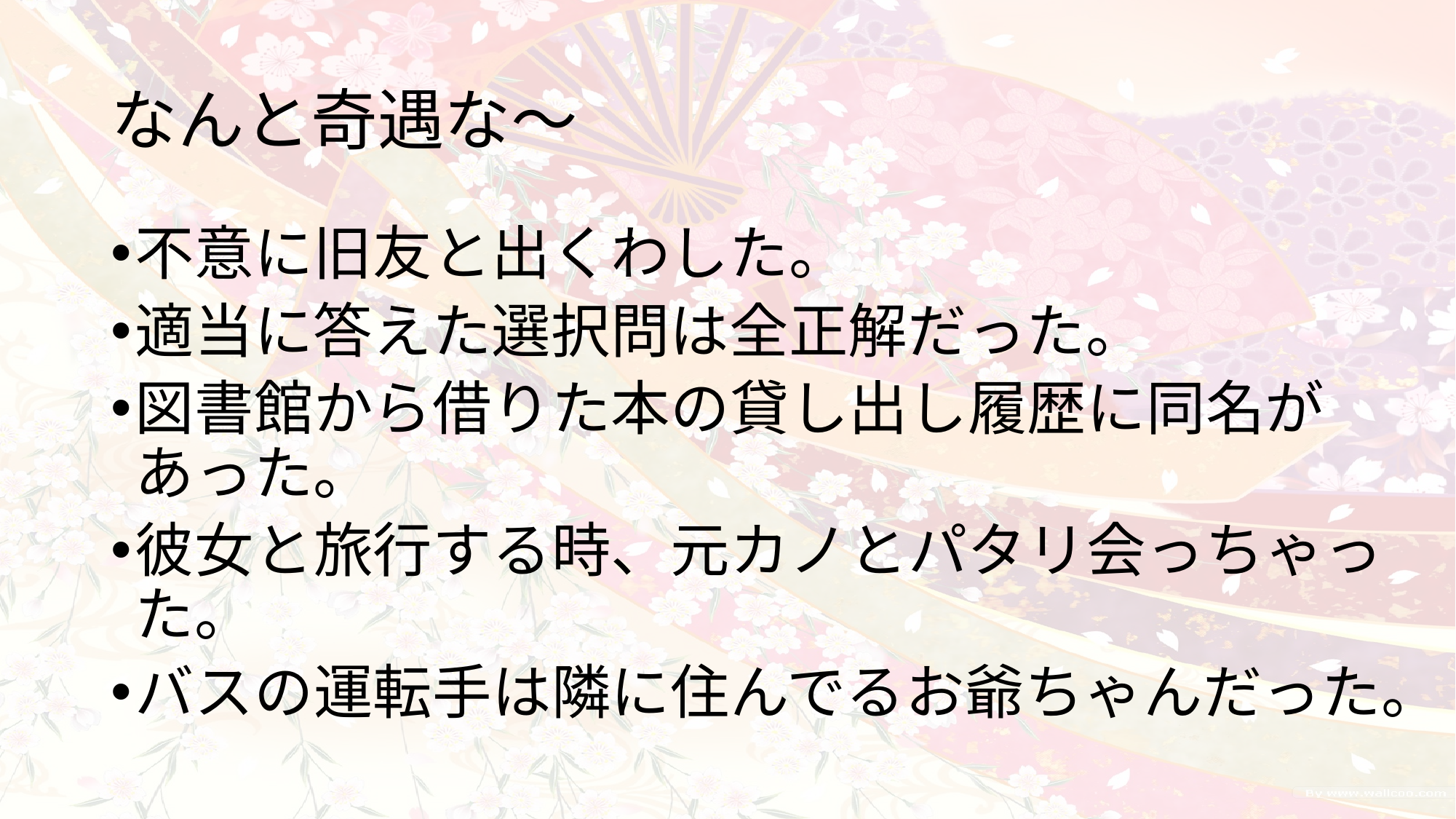

# なんと奇遇な～
不意に旧友と出くわした。
適当に答えた選択問は全正解だった。
図書館から借りた本の貸し出し履歴に同名があった。
彼女と旅行する時、元カノとパタリ会っちゃった。
バスの運転手は隣に住んでるお爺ちゃんだった。